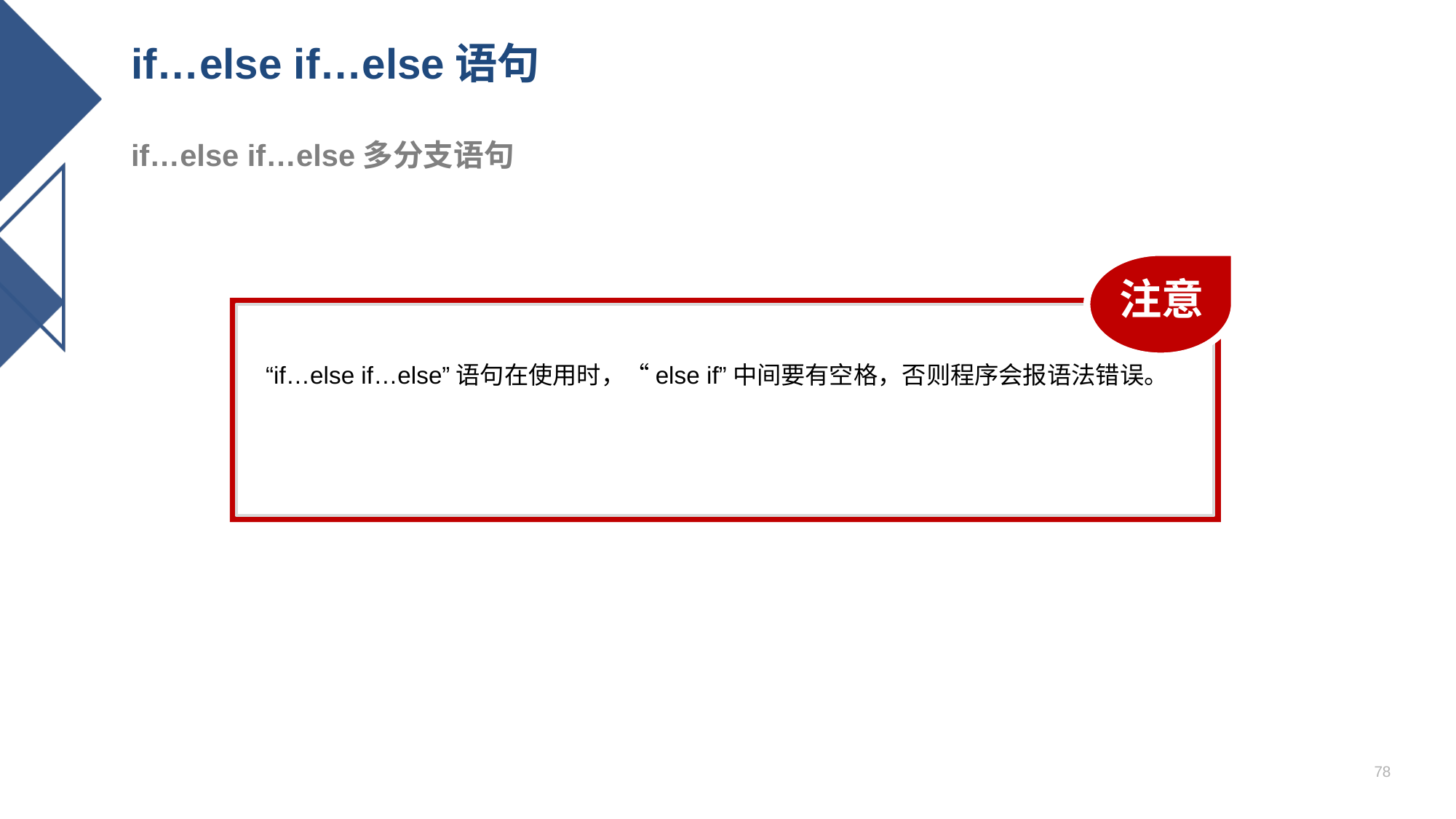

# if…else if…else语句
if…else if…else多分支语句

注意

“if…else if…else”语句在使用时，“else if”中间要有空格，否则程序会报语法错误。
78